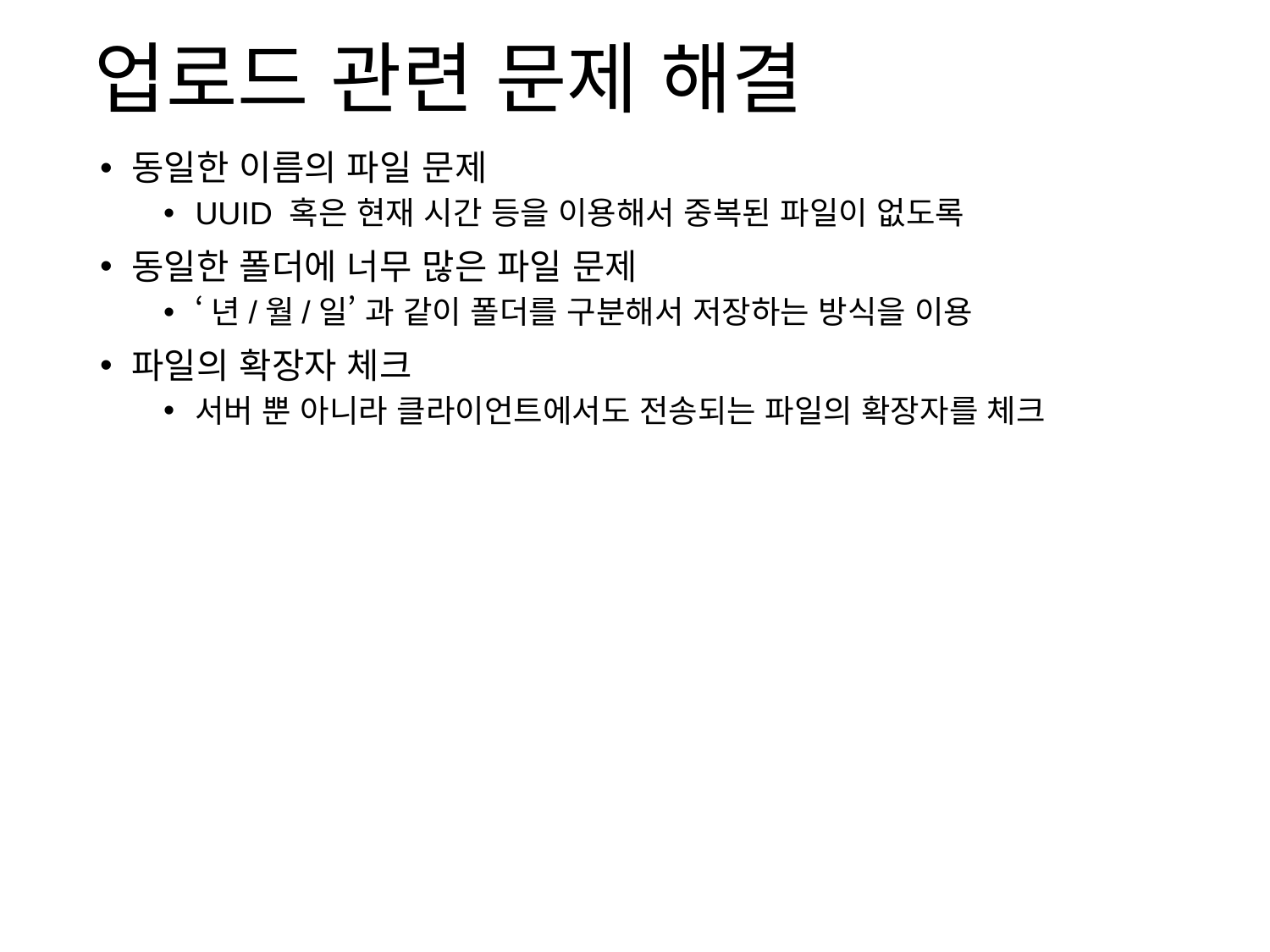

# 업로드 관련 문제 해결
동일한 이름의 파일 문제
UUID 혹은 현재 시간 등을 이용해서 중복된 파일이 없도록
동일한 폴더에 너무 많은 파일 문제
‘년/월/일’ 과 같이 폴더를 구분해서 저장하는 방식을 이용
파일의 확장자 체크
서버 뿐 아니라 클라이언트에서도 전송되는 파일의 확장자를 체크